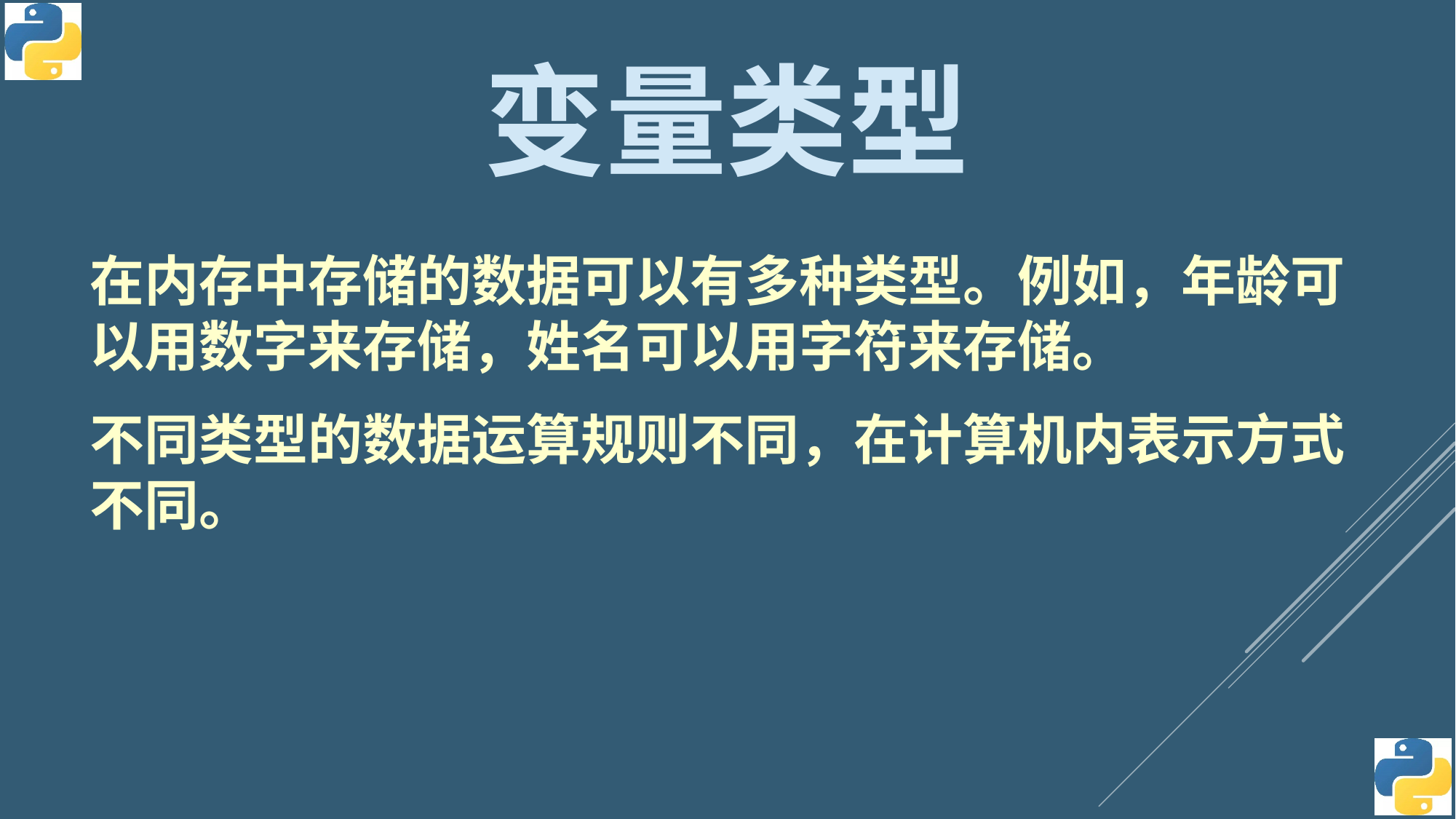

变量类型
在内存中存储的数据可以有多种类型。例如，年龄可以用数字来存储，姓名可以用字符来存储。
不同类型的数据运算规则不同，在计算机内表示方式不同。